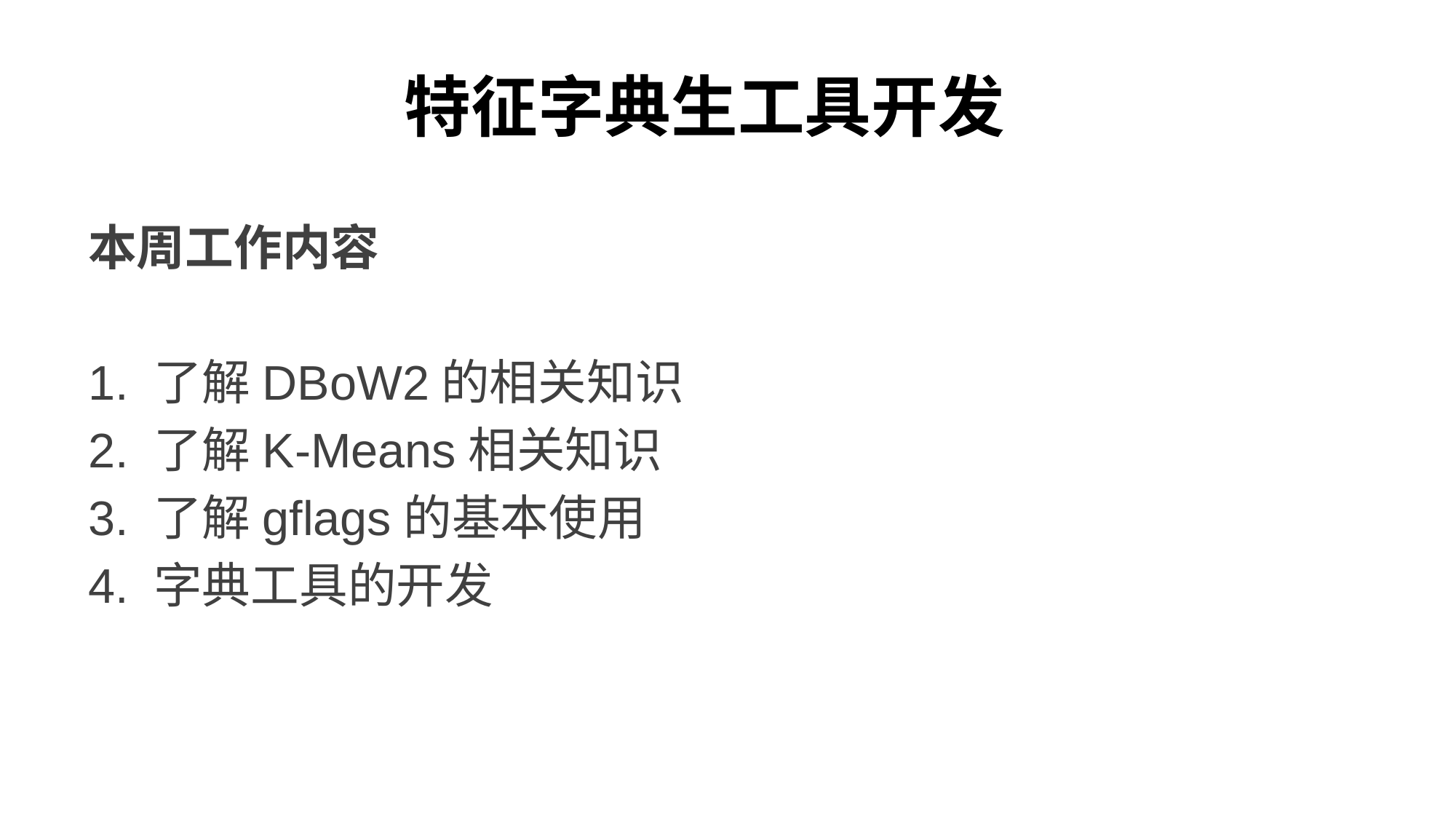

# 特征字典生工具开发

本周工作内容

1. 了解DBoW2的相关知识
2. 了解K-Means相关知识
3. 了解gflags的基本使用
4. 字典工具的开发